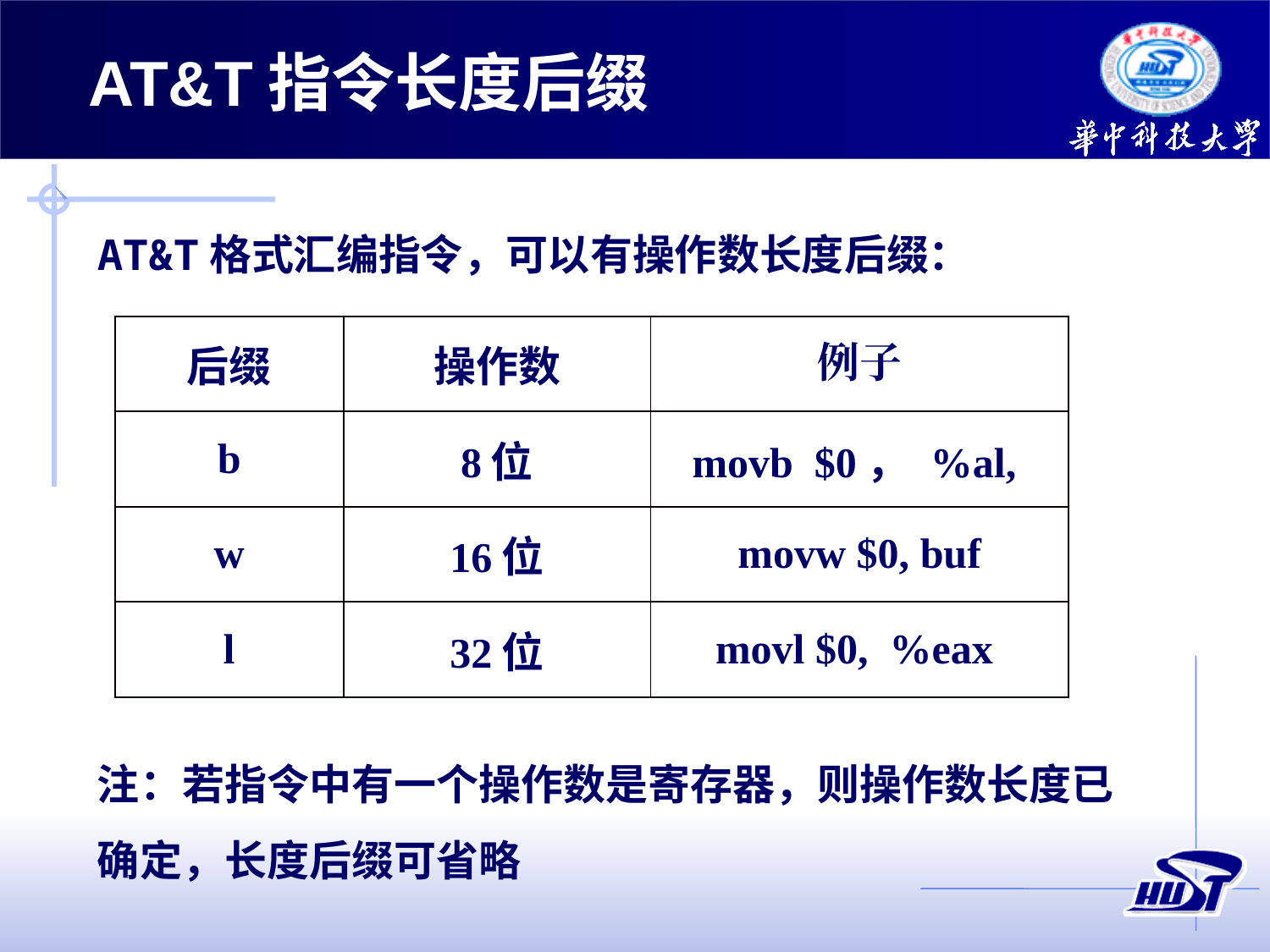

AT&T指令长度后缀
AT&T格式汇编指令，可以有操作数长度后缀：
| 后缀 | 操作数 | 例子 |
| --- | --- | --- |
| b | 8位 | movb $0， %al, |
| w | 16位 | movw $0, buf |
| l | 32位 | movl $0, %eax |
注：若指令中有一个操作数是寄存器，则操作数长度已确定，长度后缀可省略